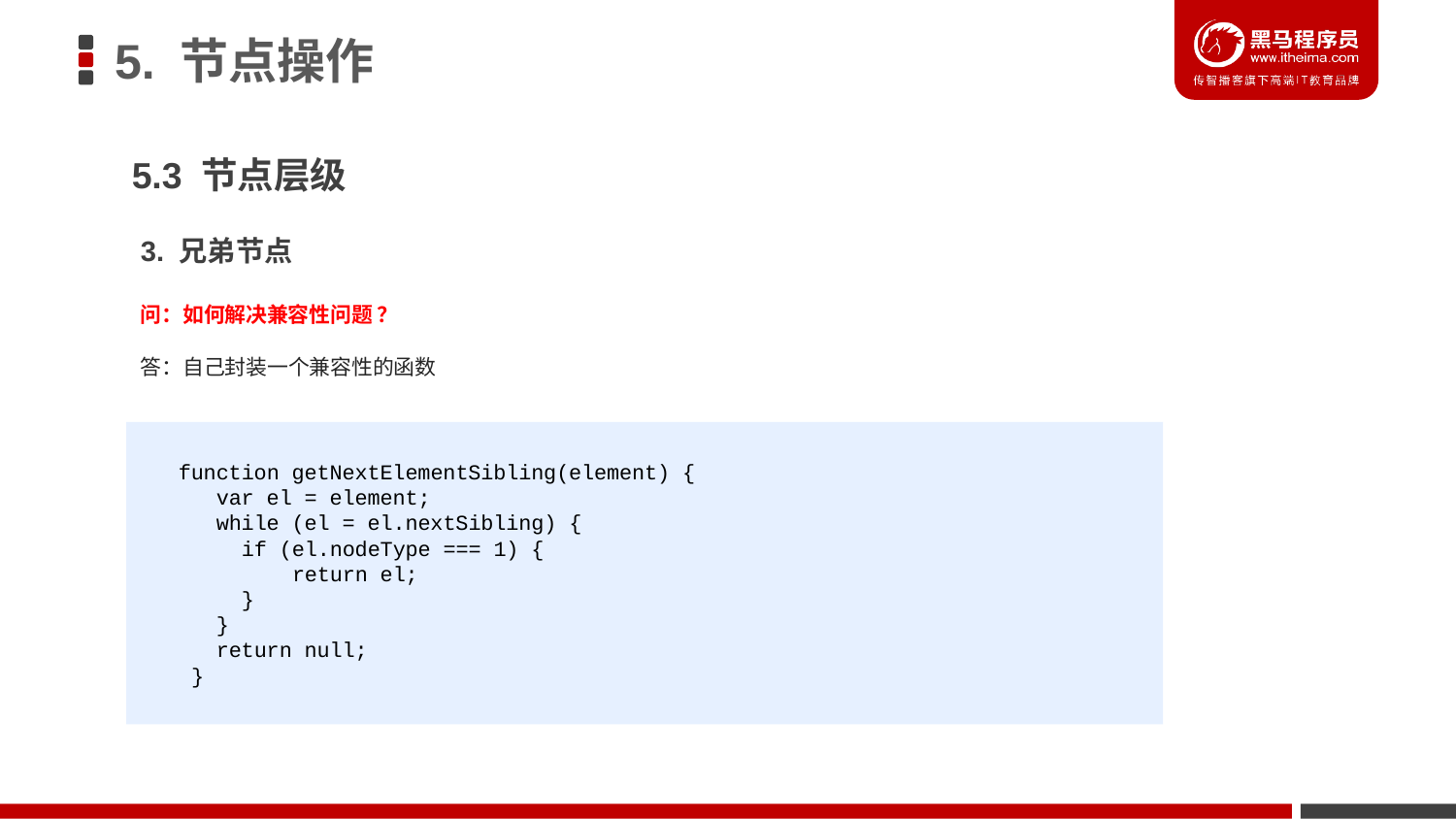

# 5. 节点操作
5.3 节点层级
3. 兄弟节点
问：如何解决兼容性问题 ？
答：自己封装一个兼容性的函数
   function getNextElementSibling(element) {
      var el = element;
      while (el = el.nextSibling) {
        if (el.nodeType === 1) {
            return el;
        }
      }
      return null;
    }